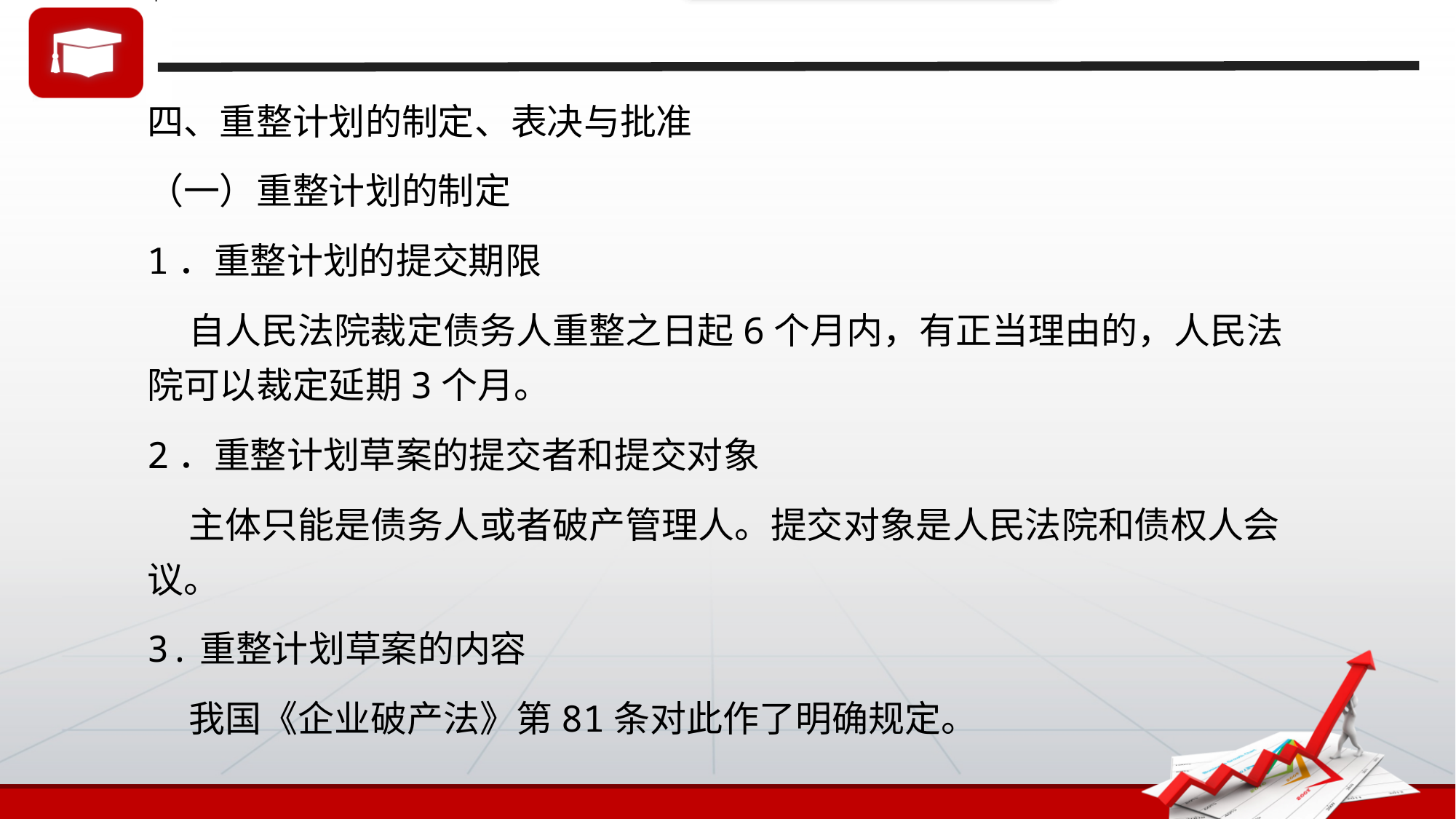

四、重整计划的制定、表决与批准
（一）重整计划的制定
1．重整计划的提交期限
    自人民法院裁定债务人重整之日起6个月内，有正当理由的，人民法院可以裁定延期3个月。
2．重整计划草案的提交者和提交对象
    主体只能是债务人或者破产管理人。提交对象是人民法院和债权人会议。
3.重整计划草案的内容
    我国《企业破产法》第81条对此作了明确规定。